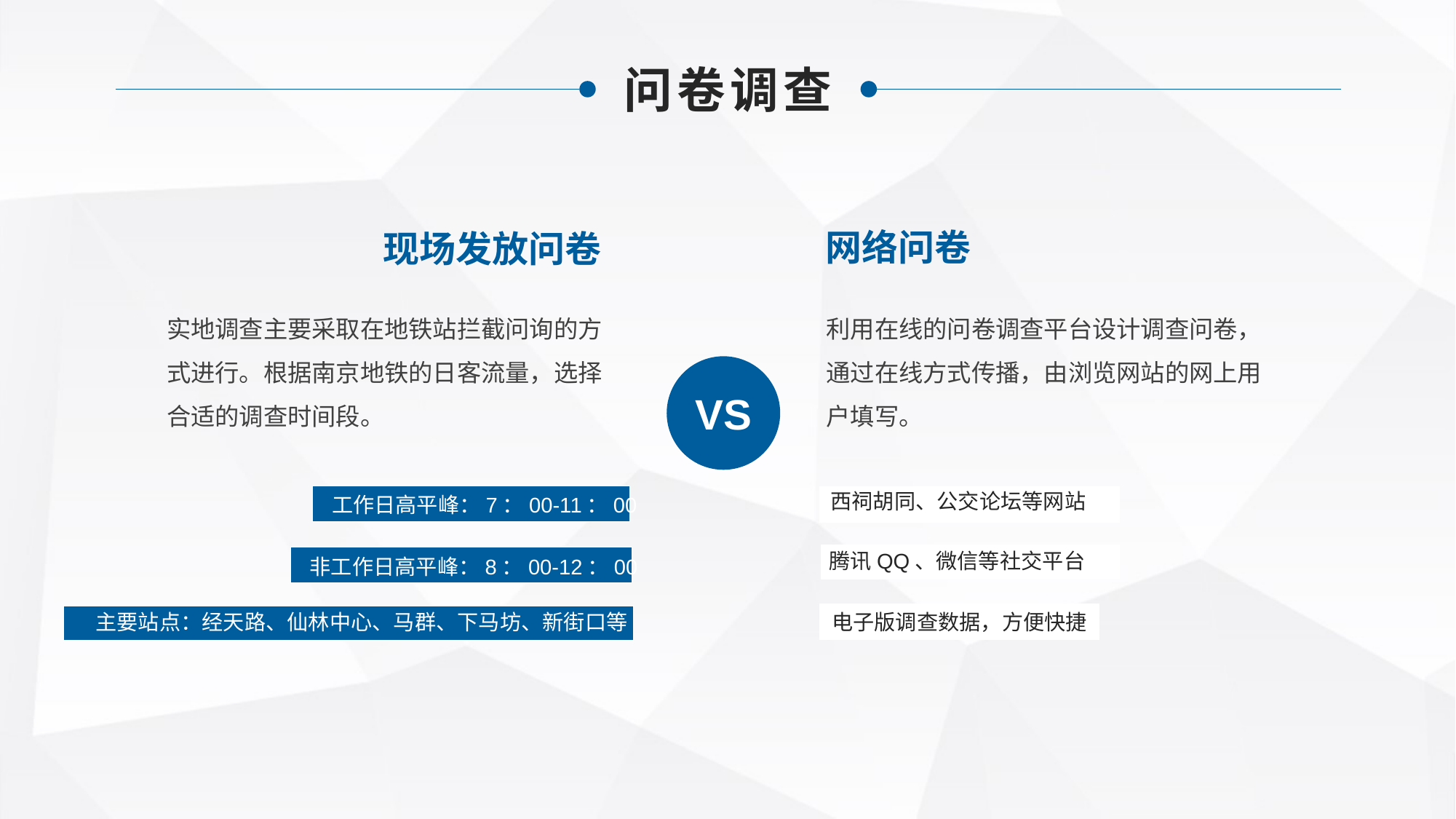

问卷调查

网络问卷
现场发放问卷
实地调查主要采取在地铁站拦截问询的方式进行。根据南京地铁的日客流量，选择合适的调查时间段。
利用在线的问卷调查平台设计调查问卷，通过在线方式传播，由浏览网站的网上用户填写。
VS
西祠胡同、公交论坛等网站

工作日高平峰：7：00-11：00

腾讯QQ、微信等社交平台

非工作日高平峰：8：00-12：00
主要站点：经天路、仙林中心、马群、下马坊、新街口等

电子版调查数据，方便快捷